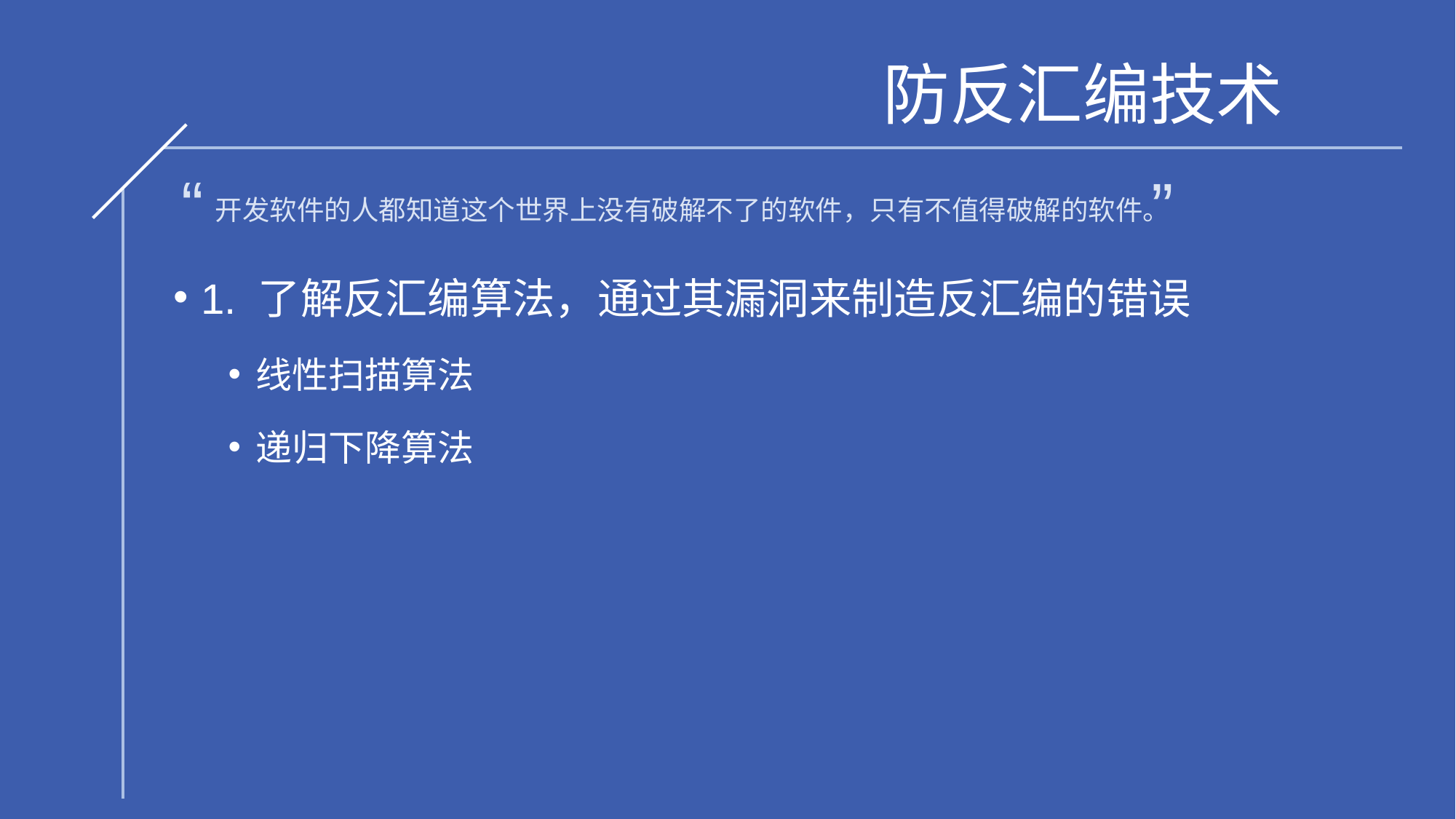

# 防反汇编技术
“
”
开发软件的人都知道这个世界上没有破解不了的软件，只有不值得破解的软件。
1. 了解反汇编算法，通过其漏洞来制造反汇编的错误
线性扫描算法
递归下降算法